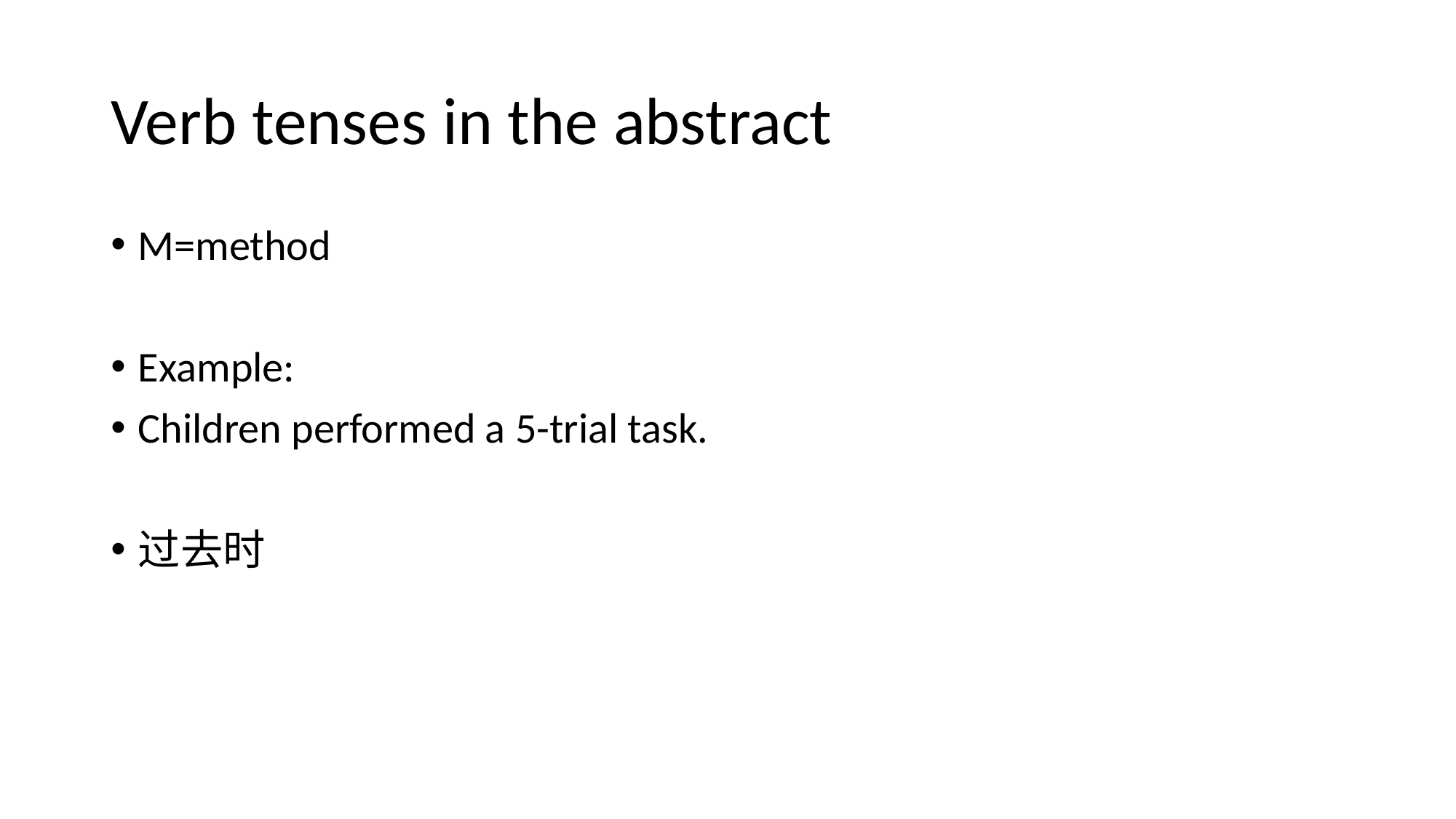

# Verb tenses in the abstract
M=method

Example:
Children performed a 5-trial task.

过去时